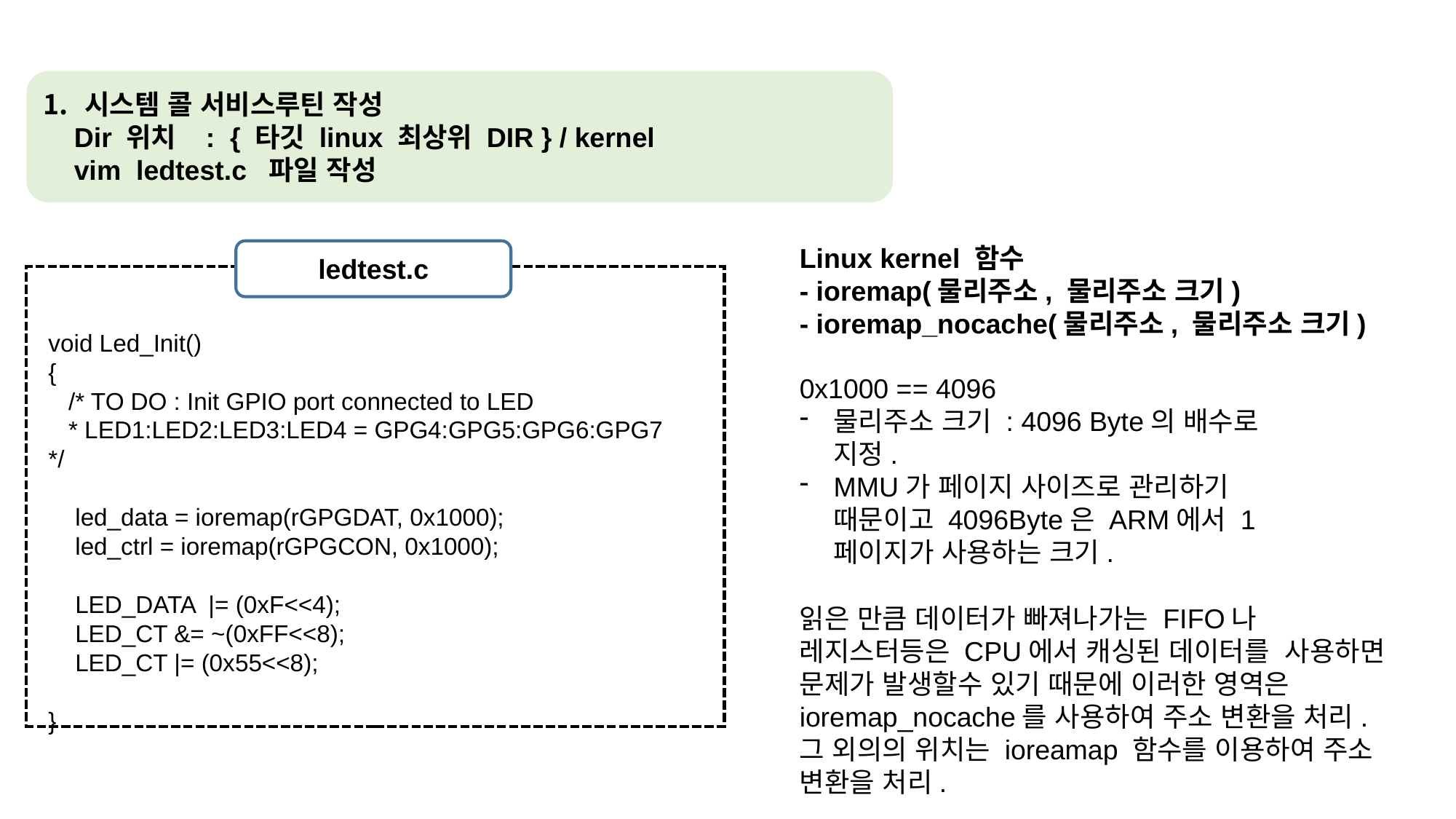

시스템 콜 서비스루틴 작성
    Dir 위치   :  { 타깃 linux 최상위 DIR } / kernel
    vim  ledtest.c  파일 작성
Linux kernel 함수
- ioremap(물리주소, 물리주소 크기)
- ioremap_nocache(물리주소, 물리주소 크기)

ledtest.c

void Led_Init()
{
   /* TO DO : Init GPIO port connected to LED
   * LED1:LED2:LED3:LED4 = GPG4:GPG5:GPG6:GPG7 */

    led_data = ioremap(rGPGDAT, 0x1000);
    led_ctrl = ioremap(rGPGCON, 0x1000);

    LED_DATA  |= (0xF<<4);
    LED_CT &= ~(0xFF<<8);
    LED_CT |= (0x55<<8);

}
0x1000 == 4096
물리주소 크기 : 4096 Byte의 배수로 지정.
MMU가 페이지 사이즈로 관리하기 때문이고 4096Byte은 ARM에서 1페이지가 사용하는 크기.
읽은 만큼 데이터가 빠져나가는 FIFO나 레지스터등은 CPU에서 캐싱된 데이터를  사용하면 문제가 발생할수 있기 때문에 이러한 영역은 ioremap_nocache를 사용하여 주소 변환을 처리.그 외의의 위치는 ioreamap 함수를 이용하여 주소 변환을 처리.